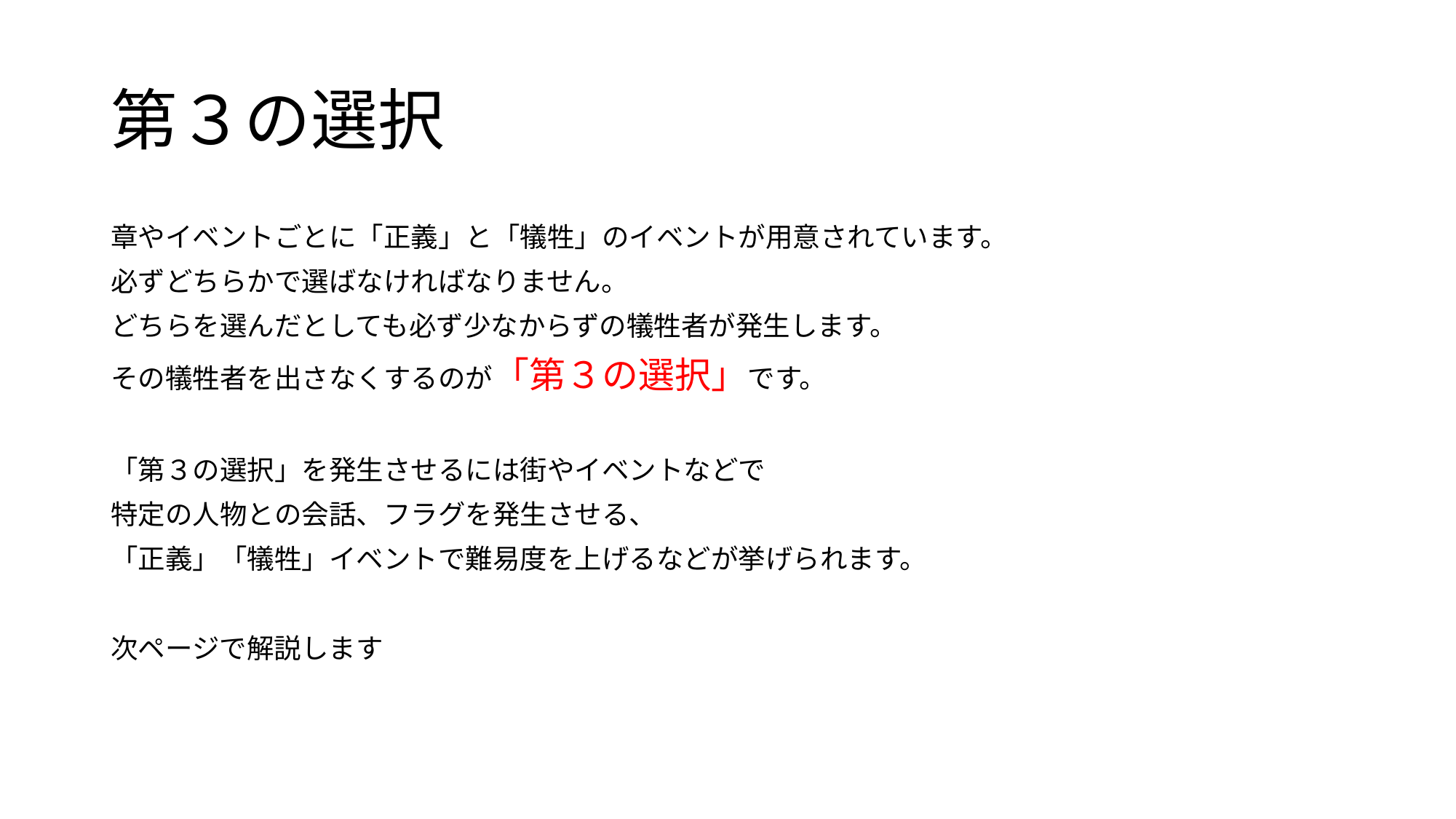

# 第３の選択
章やイベントごとに「正義」と「犠牲」のイベントが用意されています。
必ずどちらかで選ばなければなりません。
どちらを選んだとしても必ず少なからずの犠牲者が発生します。
その犠牲者を出さなくするのが「第３の選択」です。

「第３の選択」を発生させるには街やイベントなどで
特定の人物との会話、フラグを発生させる、
「正義」「犠牲」イベントで難易度を上げるなどが挙げられます。

次ページで解説します